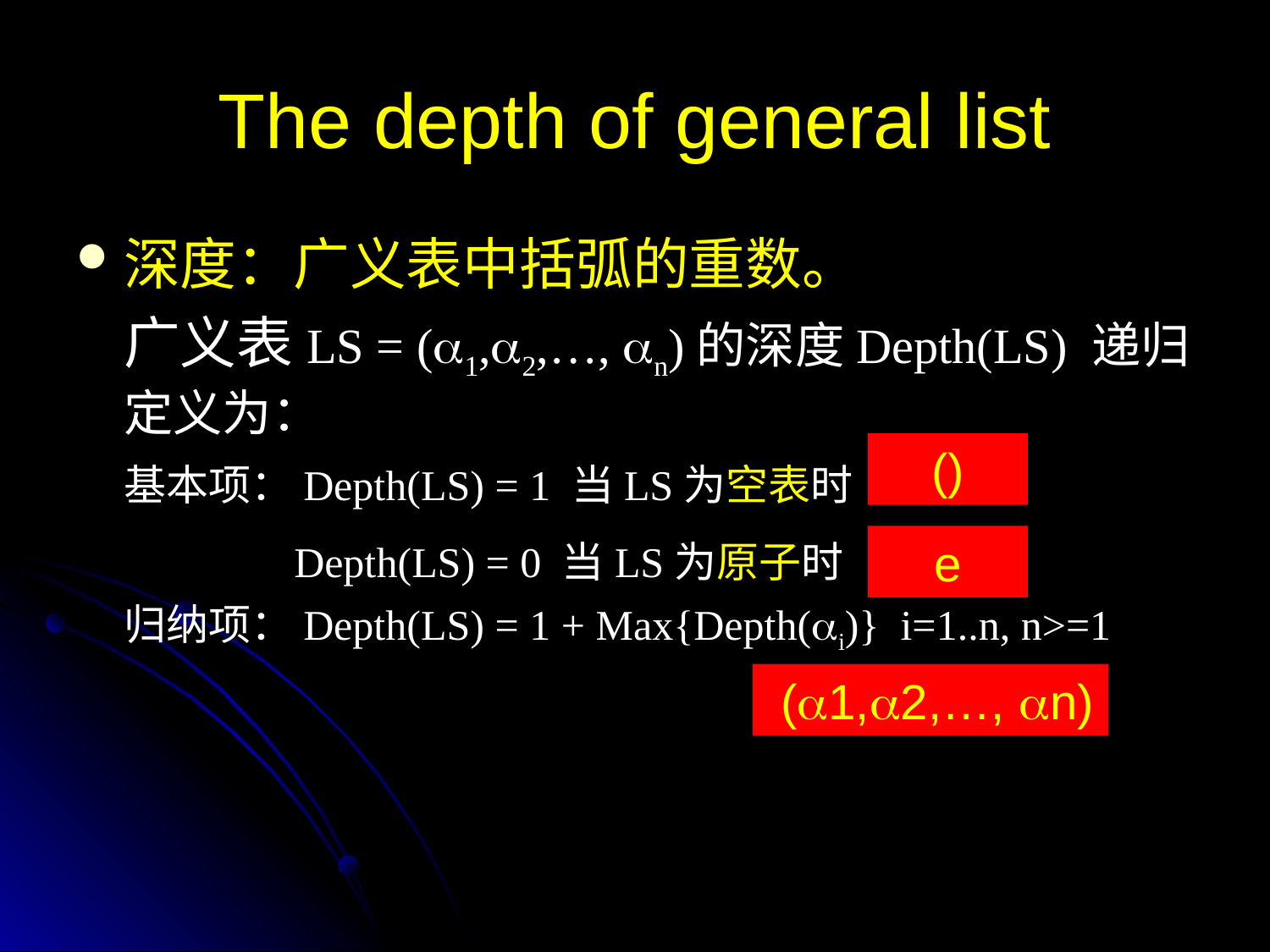

# The depth of general list
深度：广义表中括弧的重数。
	广义表LS = (α1,α2,…, αn)的深度Depth(LS) 递归定义为：
	基本项：Depth(LS) = 1 当LS为空表时
	            Depth(LS) = 0 当LS为原子时
	归纳项：Depth(LS) = 1 + Max{Depth(αi)}  i=1..n, n>=1
()
e
 (α1,α2,…, αn)